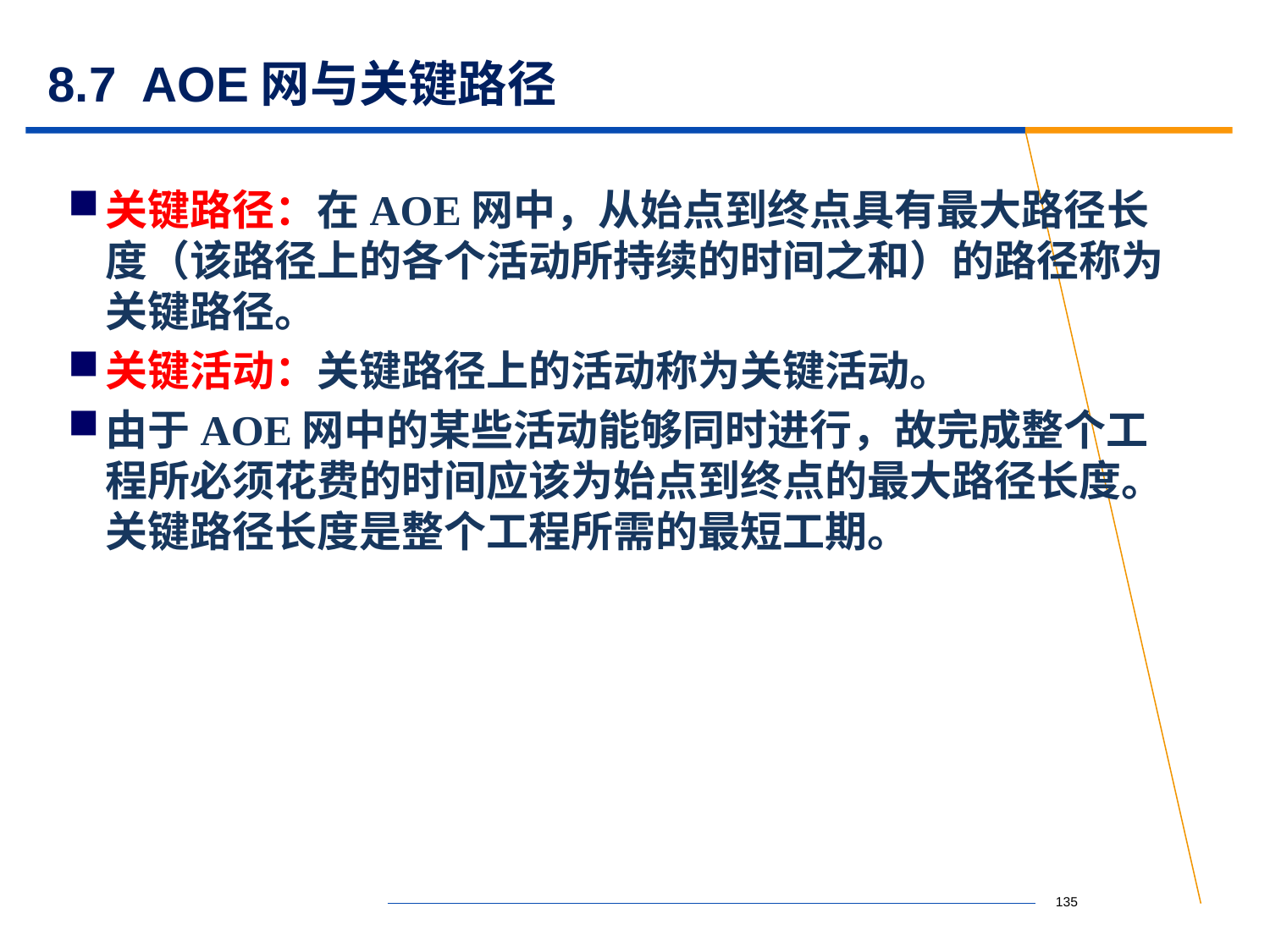

# 8.7  AOE网与关键路径
关键路径：在AOE网中，从始点到终点具有最大路径长度（该路径上的各个活动所持续的时间之和）的路径称为关键路径。
关键活动：关键路径上的活动称为关键活动。
由于AOE网中的某些活动能够同时进行，故完成整个工程所必须花费的时间应该为始点到终点的最大路径长度。关键路径长度是整个工程所需的最短工期。